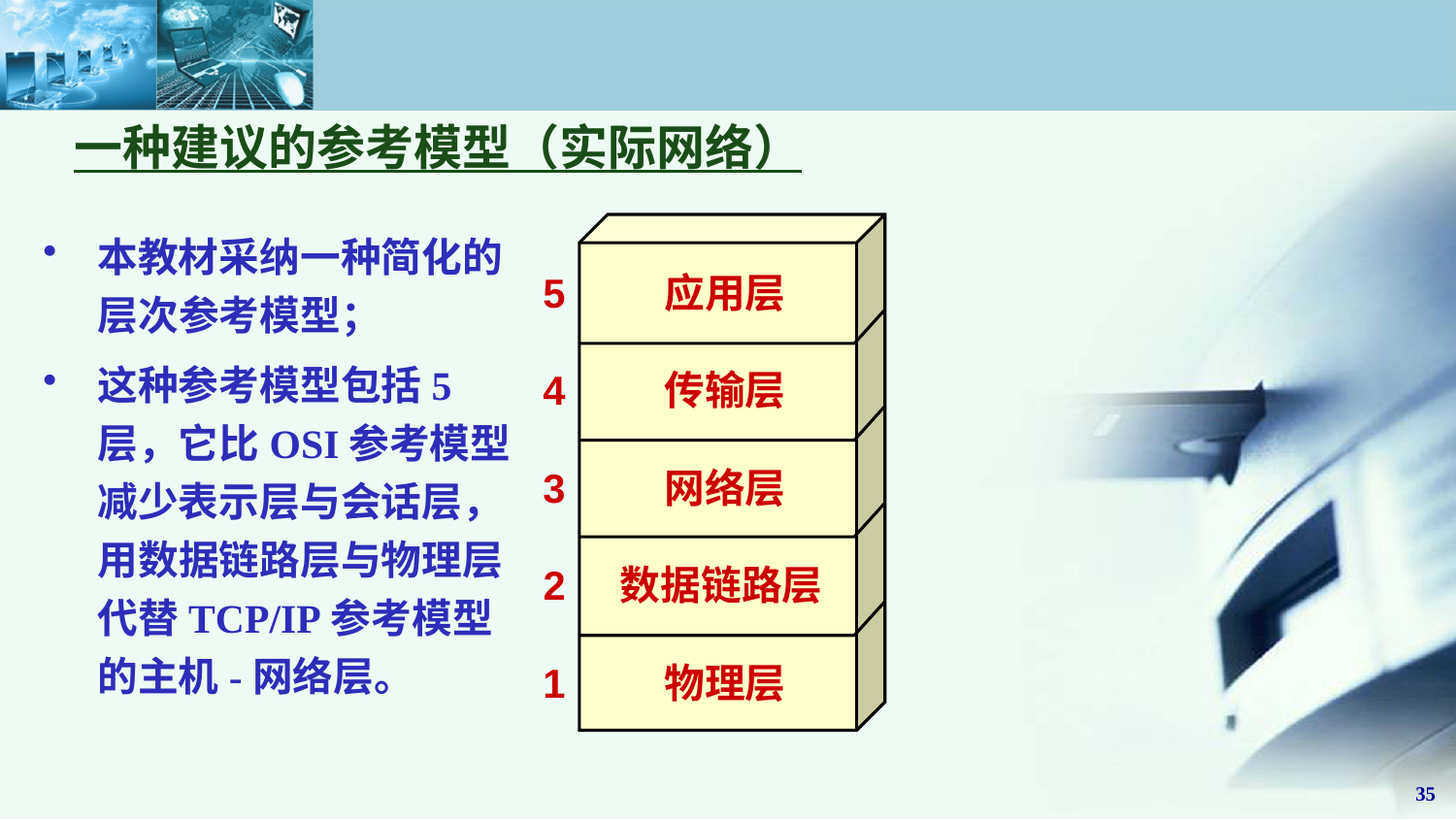

一种建议的参考模型（实际网络）
本教材采纳一种简化的层次参考模型；
这种参考模型包括5层，它比OSI参考模型减少表示层与会话层，用数据链路层与物理层代替TCP/IP参考模型的主机-网络层。

5        应用层
4        传输层
3        网络层
数据链路层
2    数据链路层
1        物理层
35